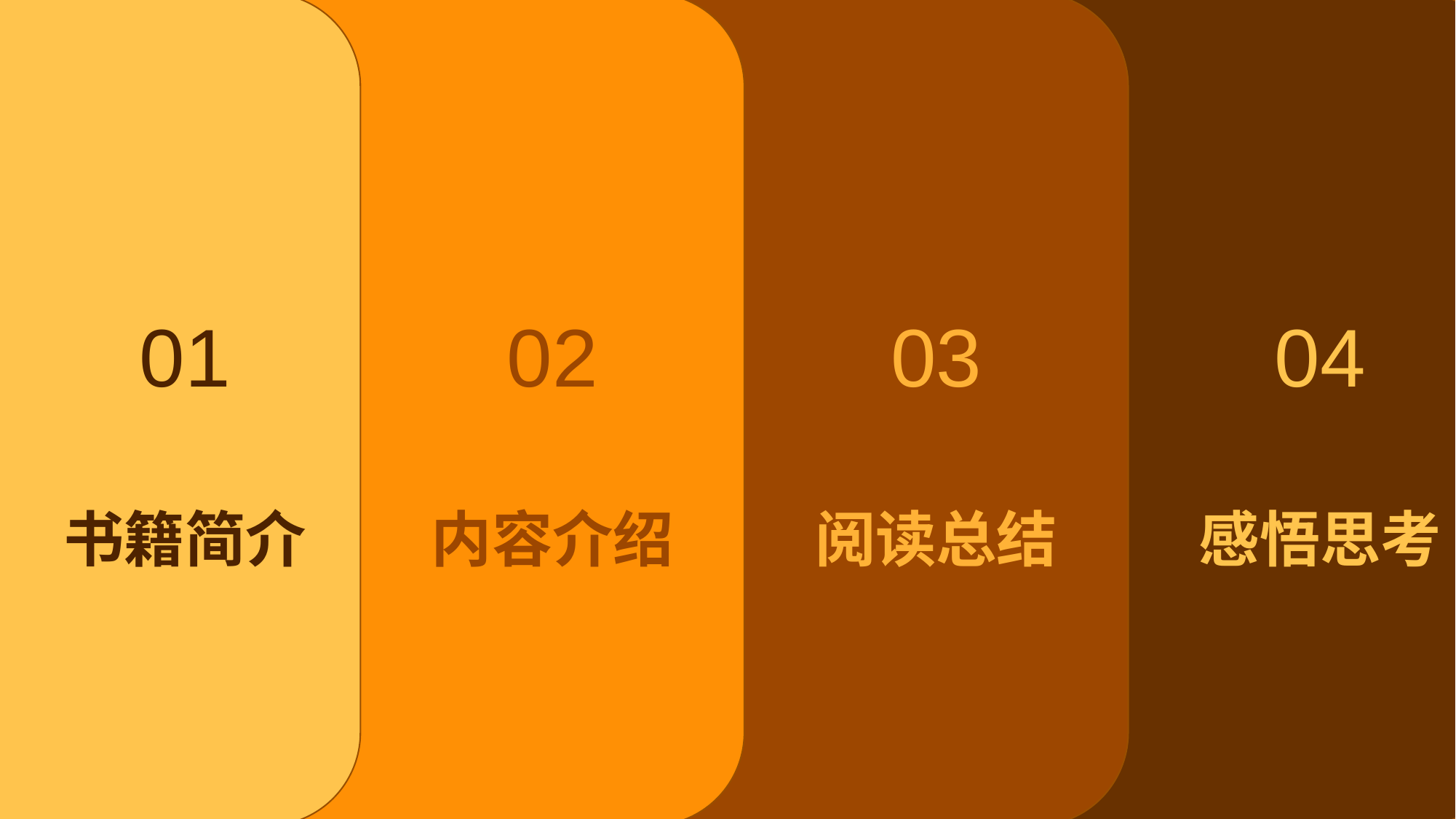

01

书籍简介
02

内容介绍
03

阅读总结
04

感悟思考